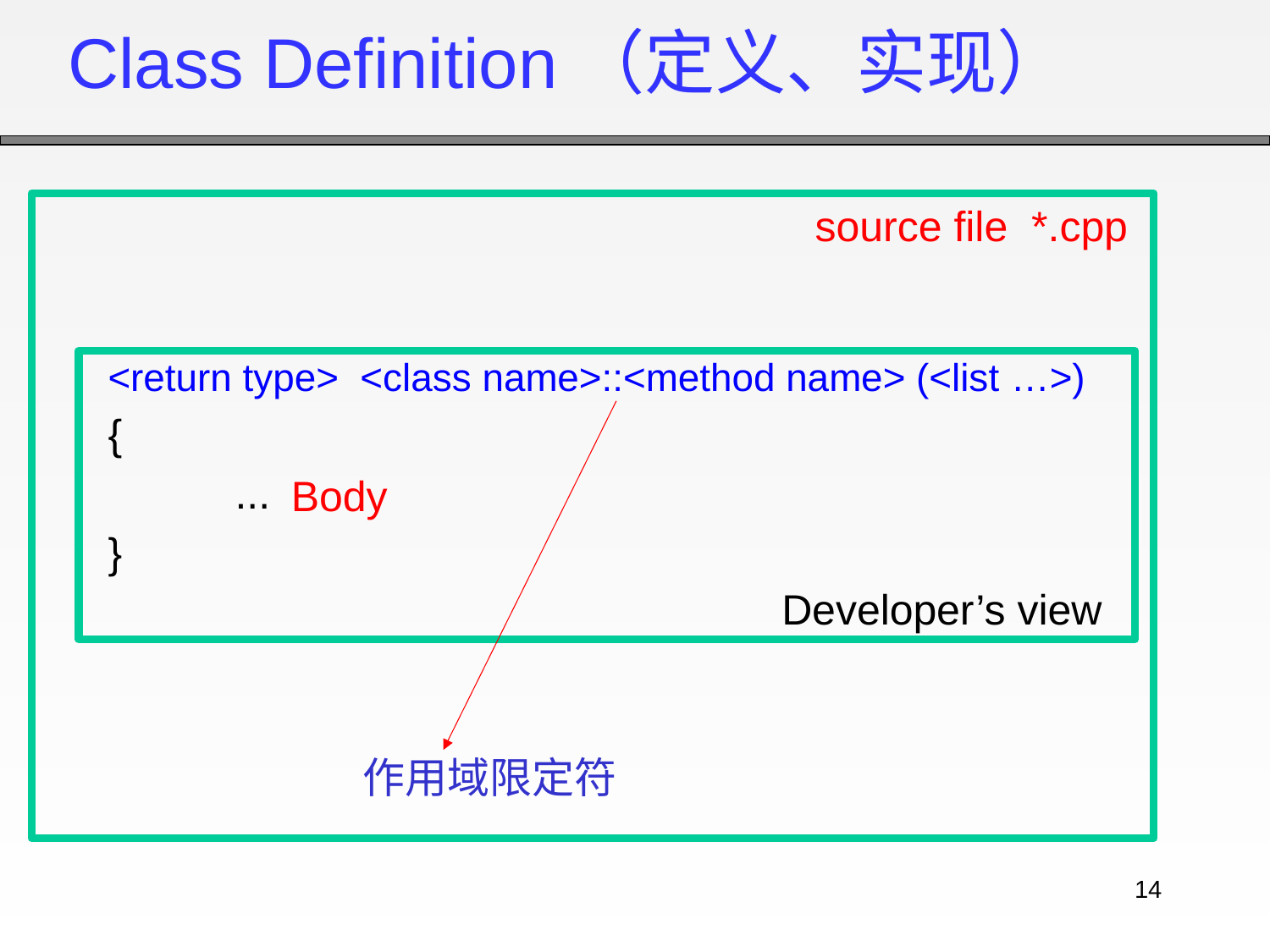

# Class Definition（定义、实现）
source file  *.cpp

<return type>  <class name>::<method name> (<list …>)
{
	...
}

Body
Developer’s view
作用域限定符
14